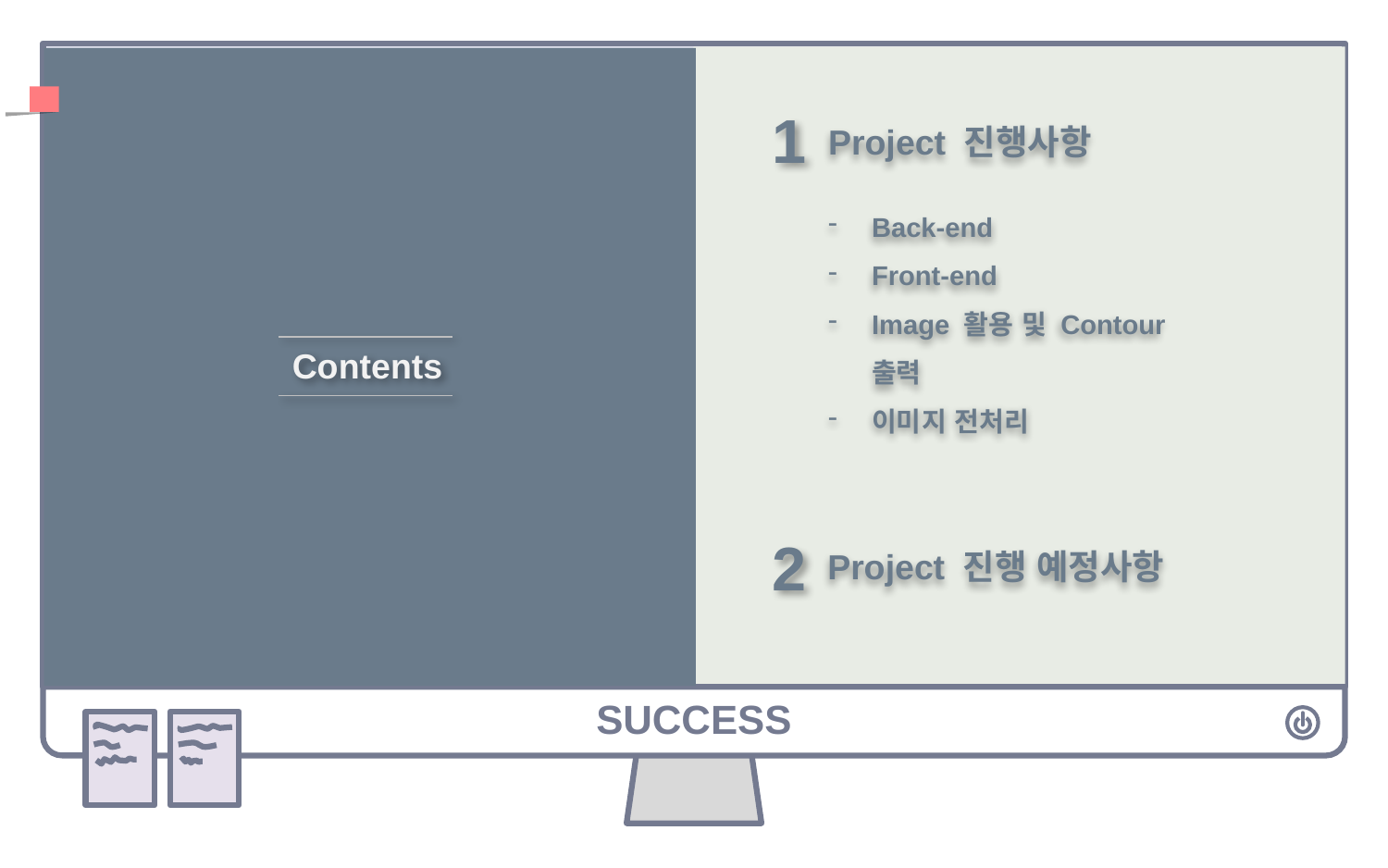

1
Project 진행사항

Back-end
Front-end
Image 활용 및 Contour 출력
이미지 전처리
Contents
2
Project 진행 예정사항
SUCCESS